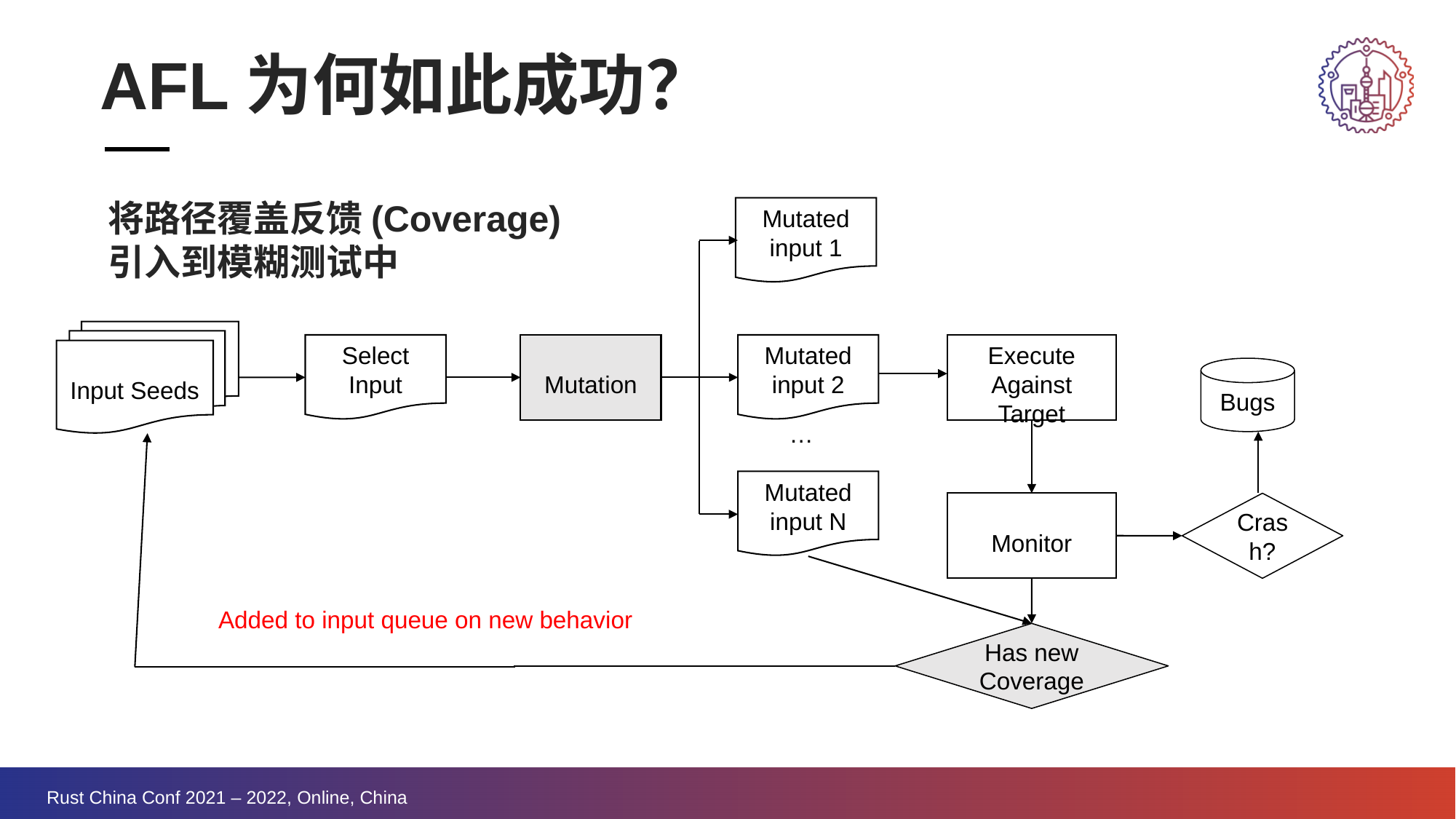

AFL为何如此成功？
将路径覆盖反馈(Coverage)
引入到模糊测试中
Mutated input 1
Input Seeds
Select Input
Mutation
Mutated input 2
Execute Against Target
Bugs
…
Mutated input N
Monitor
Crash?
Added to input queue on new behavior
Has new Coverage